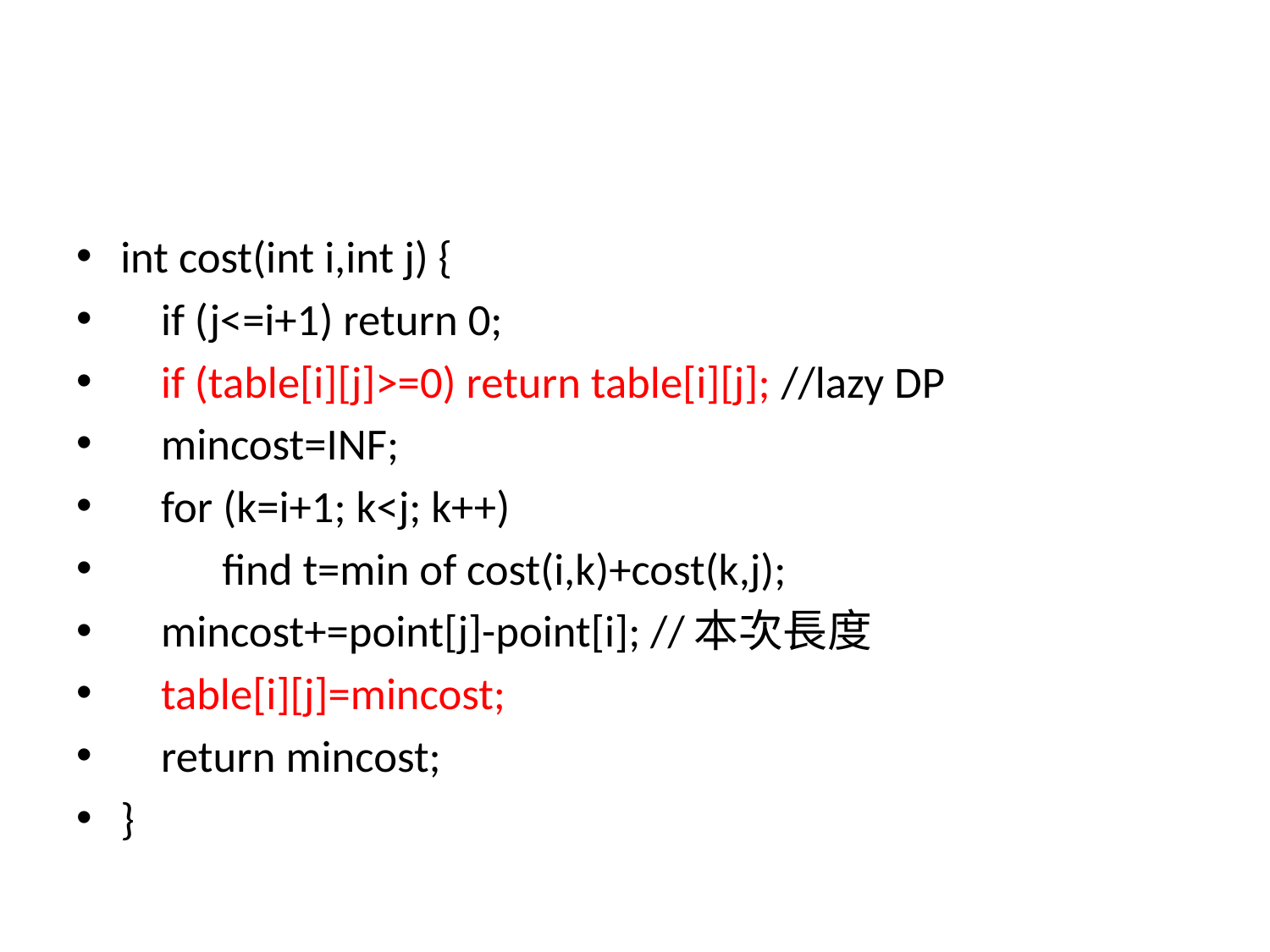

#
int cost(int i,int j) {
    if (j<=i+1) return 0;
    if (table[i][j]>=0) return table[i][j]; //lazy DP
    mincost=INF;
    for (k=i+1; k<j; k++)
          find t=min of cost(i,k)+cost(k,j);
    mincost+=point[j]-point[i]; //本次長度
    table[i][j]=mincost;
    return mincost;
}